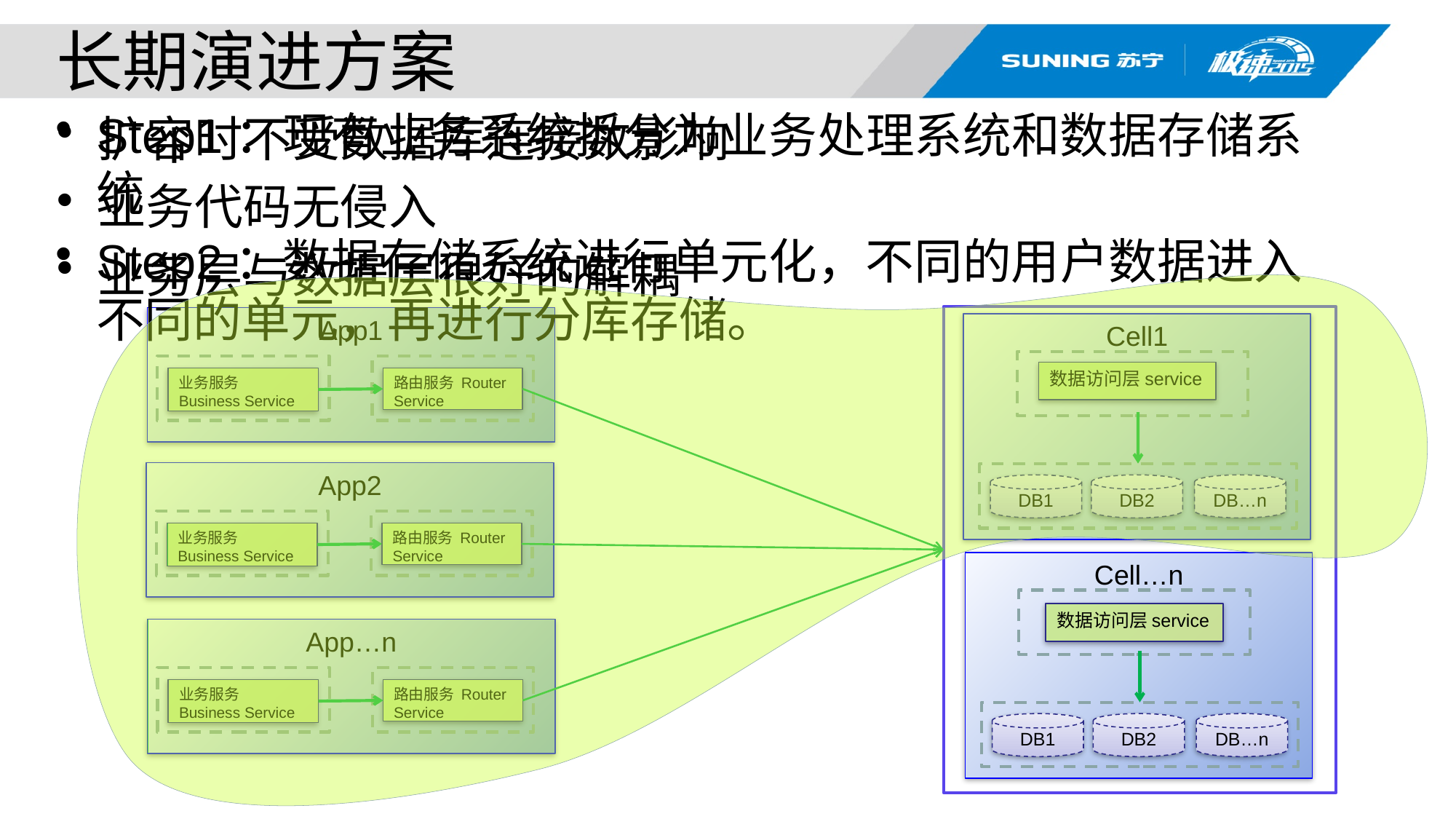

# 长期演进方案
Step1：现有业务系统拆分为业务处理系统和数据存储系统
Step2：数据存储系统进行单元化，不同的用户数据进入不同的单元，再进行分库存储。

扩容时不受数据库连接数影响
业务代码无侵入
业务层与数据层很好的解耦

App1
Cell1

数据访问层service
业务服务 Business Service
路由服务 Router Service
App2

DB1
DB2
DB…n

业务服务 Business Service
路由服务 Router Service
Cell…n

数据访问层service
App…n

业务服务 Business Service
路由服务 Router Service

DB1
DB2
DB…n